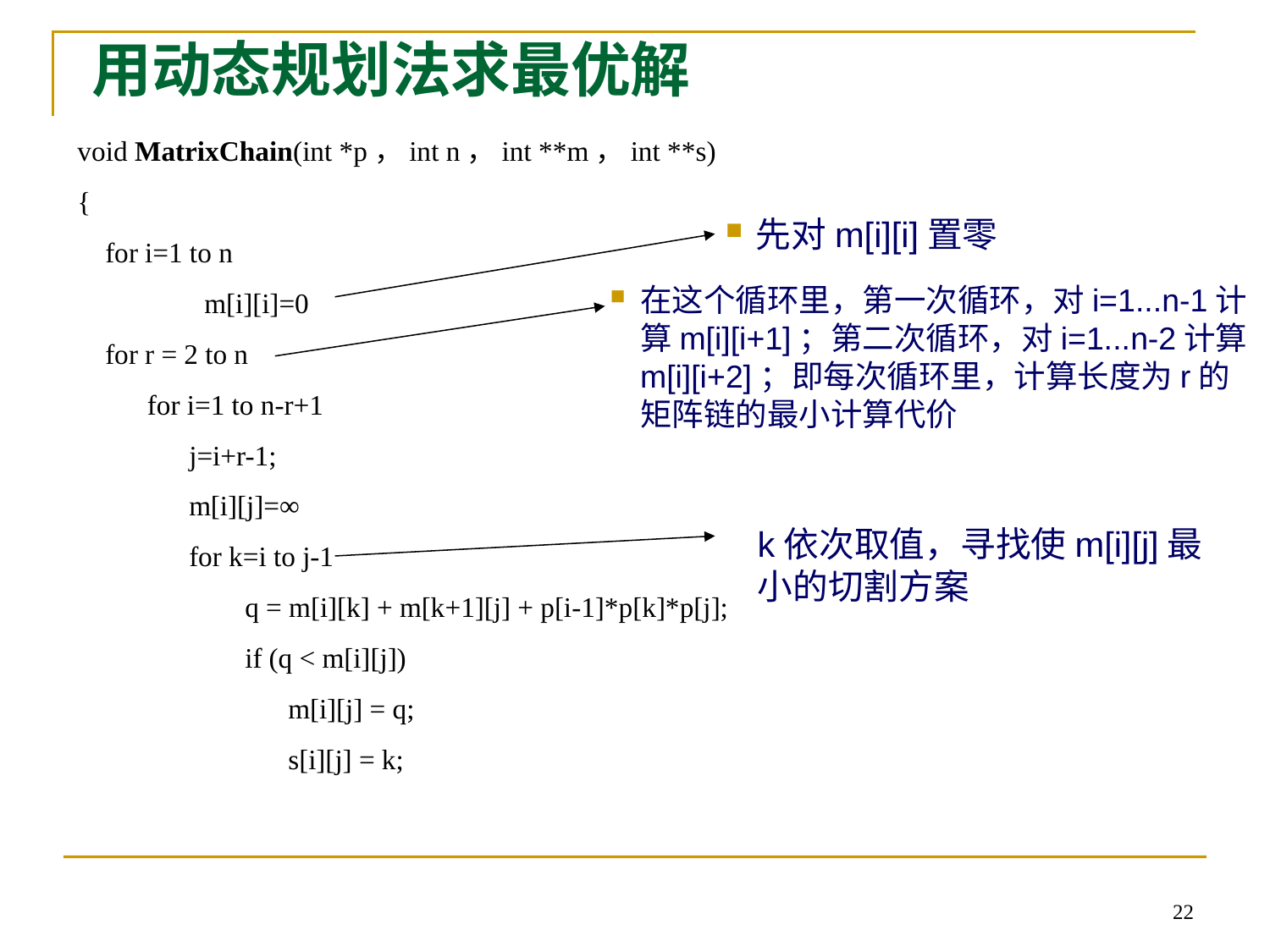

用动态规划法求最优解
void MatrixChain(int *p，int n，int **m，int **s)
{
    for i=1 to n
	m[i][i]=0
    for r = 2 to n
          for i=1 to n-r+1
                j=i+r-1;
                m[i][j]=∞
                for k=i to j-1
                        q = m[i][k] + m[k+1][j] + p[i-1]*p[k]*p[j];
                        if (q < m[i][j])
	            m[i][j] = q;
	            s[i][j] = k;

先对m[i][i]置零
在这个循环里，第一次循环，对i=1...n-1计算m[i][i+1]；第二次循环，对i=1...n-2计算m[i][i+2]；即每次循环里，计算长度为r的矩阵链的最小计算代价

k依次取值，寻找使m[i][j]最小的切割方案
22